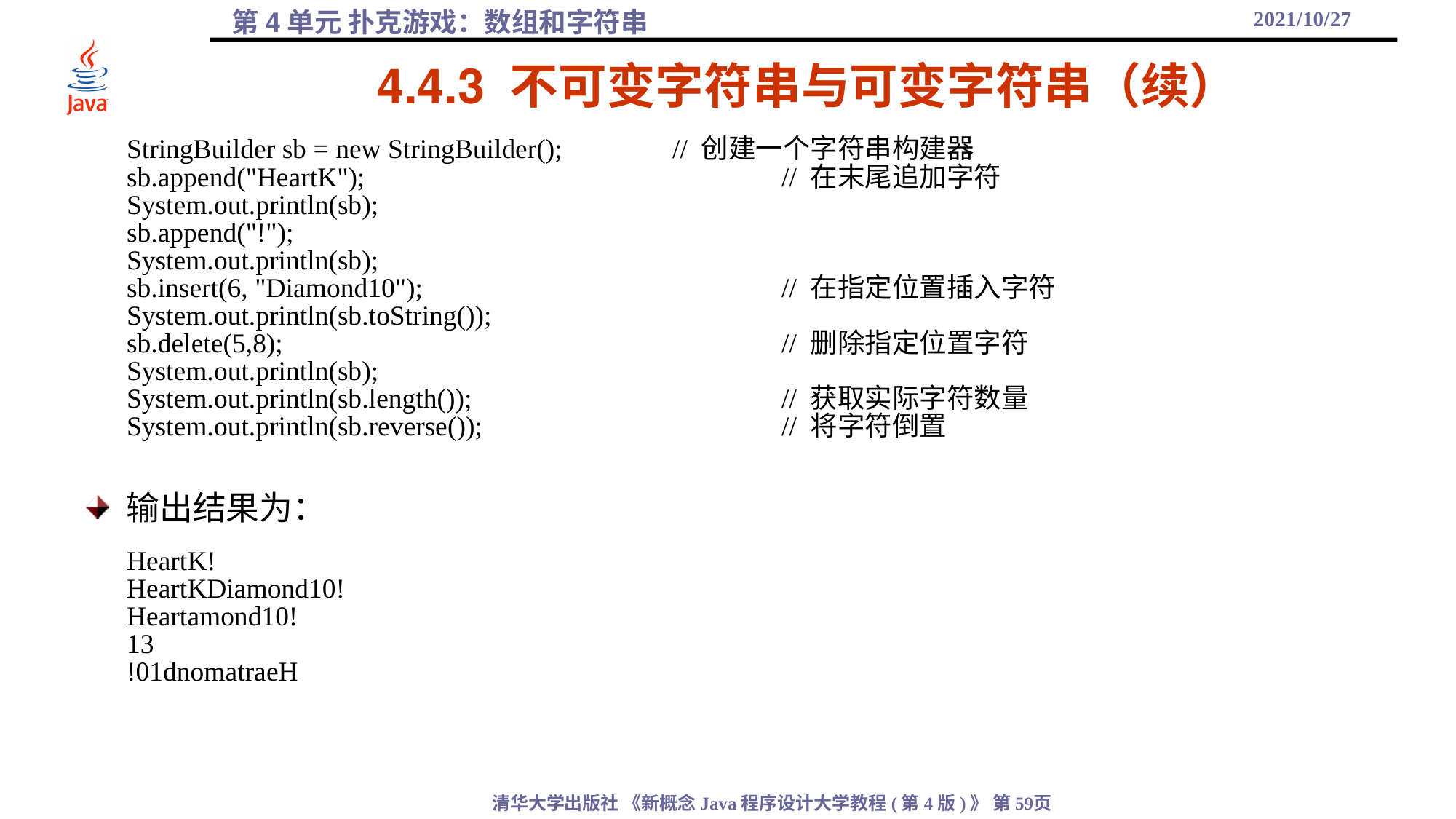

2021/10/27
# 4.4.3 不可变字符串与可变字符串（续）
StringBuilder sb = new StringBuilder();		// 创建一个字符串构建器
sb.append("HeartK");				// 在末尾追加字符
System.out.println(sb);
sb.append("!");
System.out.println(sb);
sb.insert(6, "Diamond10");				// 在指定位置插入字符
System.out.println(sb.toString());
sb.delete(5,8);					// 删除指定位置字符
System.out.println(sb);
System.out.println(sb.length());			// 获取实际字符数量
System.out.println(sb.reverse());			// 将字符倒置
输出结果为：
HeartK!
HeartKDiamond10!
Heartamond10!
13
!01dnomatraeH